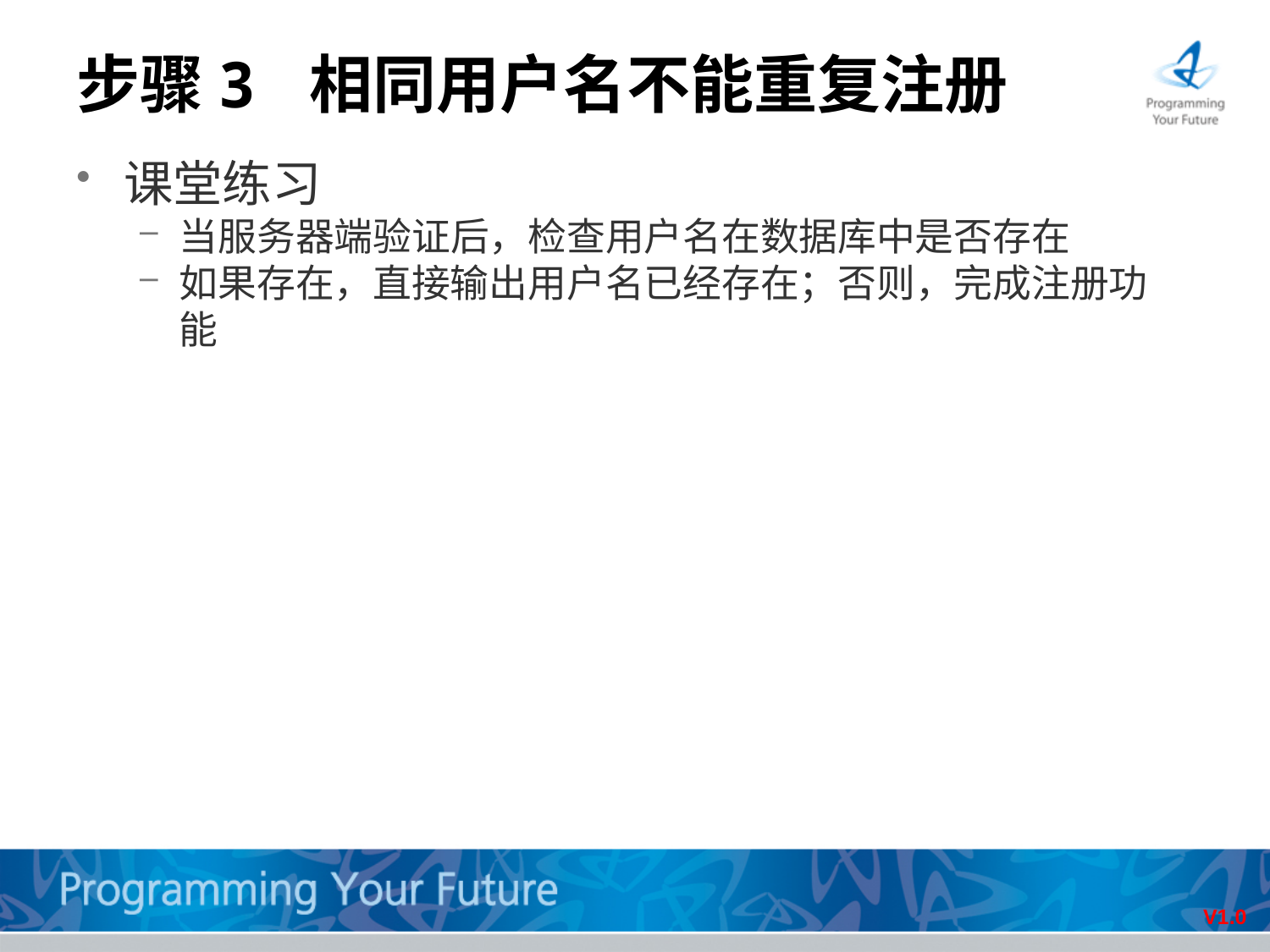

# 步骤3 相同用户名不能重复注册
课堂练习
当服务器端验证后，检查用户名在数据库中是否存在
如果存在，直接输出用户名已经存在；否则，完成注册功能